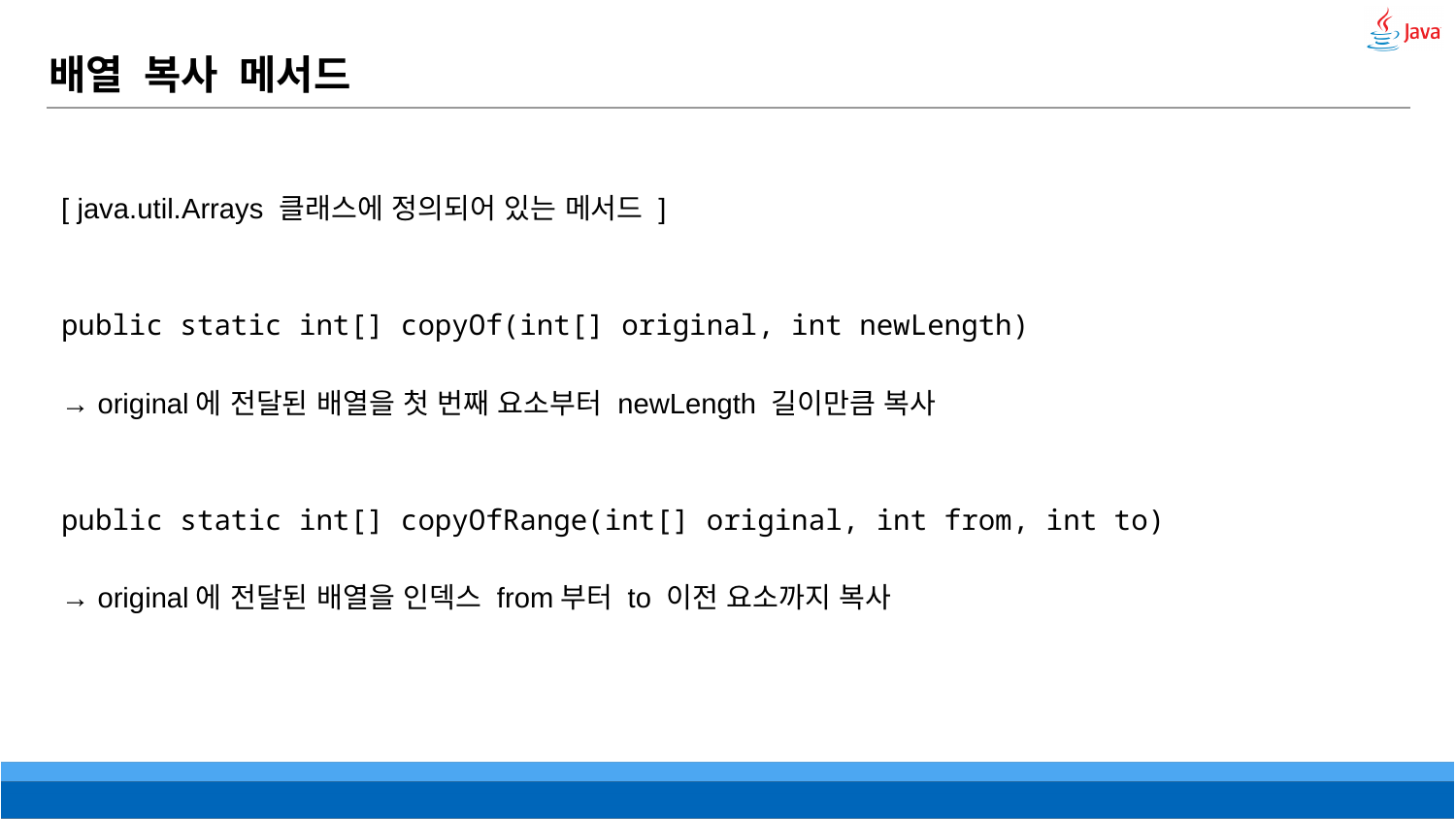

# 배열 복사 메서드
[ java.util.Arrays 클래스에 정의되어 있는 메서드 ]

public static int[] copyOf(int[] original, int newLength)

→ original에 전달된 배열을 첫 번째 요소부터 newLength 길이만큼 복사

public static int[] copyOfRange(int[] original, int from, int to)

→ original에 전달된 배열을 인덱스 from부터 to 이전 요소까지 복사